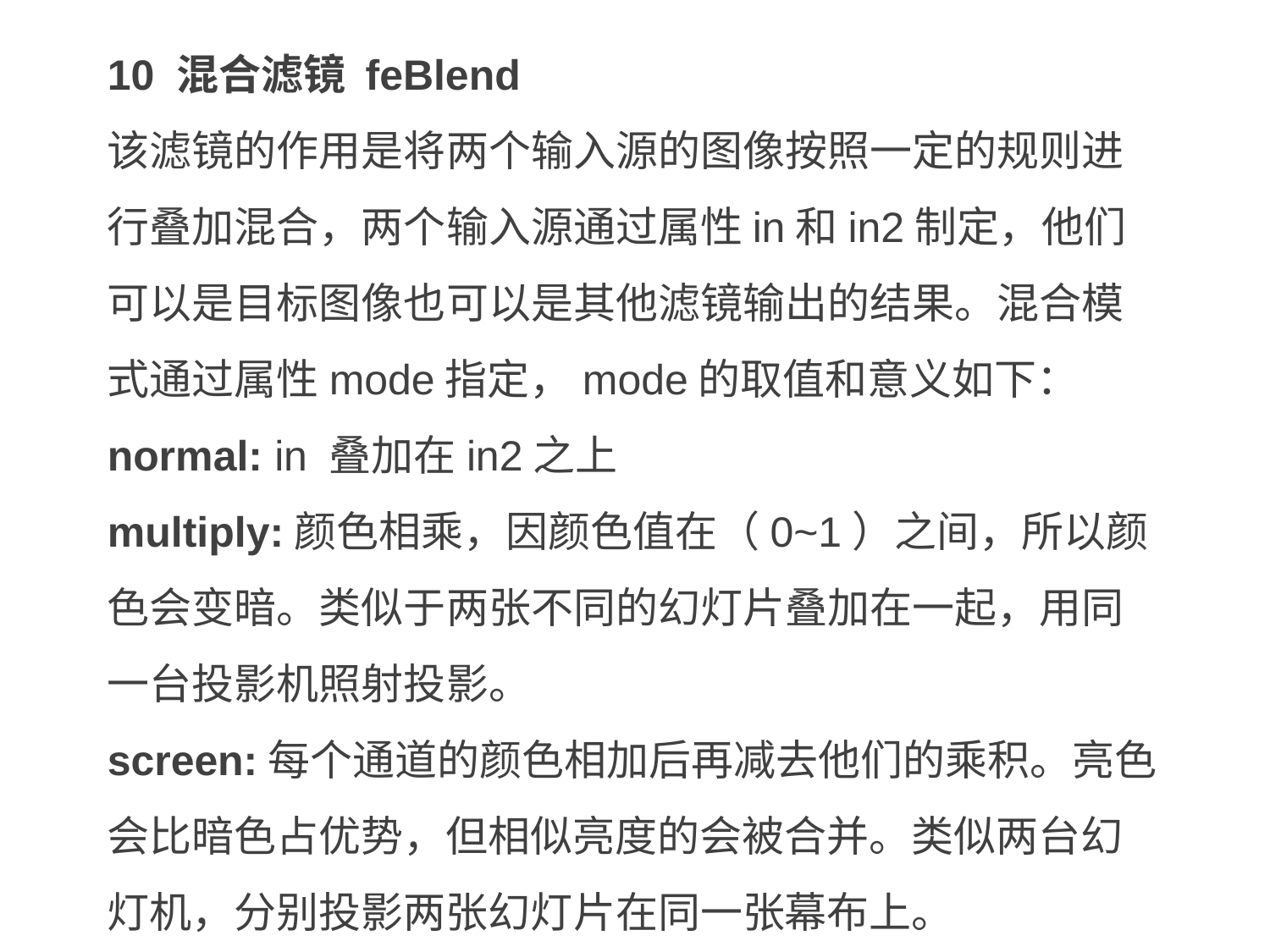

10 混合滤镜 feBlend
该滤镜的作用是将两个输入源的图像按照一定的规则进行叠加混合，两个输入源通过属性in和in2制定，他们可以是目标图像也可以是其他滤镜输出的结果。混合模式通过属性mode指定，mode的取值和意义如下：
normal: in 叠加在in2之上
multiply:颜色相乘，因颜色值在（0~1）之间，所以颜色会变暗。类似于两张不同的幻灯片叠加在一起，用同一台投影机照射投影。
screen:每个通道的颜色相加后再减去他们的乘积。亮色会比暗色占优势，但相似亮度的会被合并。类似两台幻灯机，分别投影两张幻灯片在同一张幕布上。